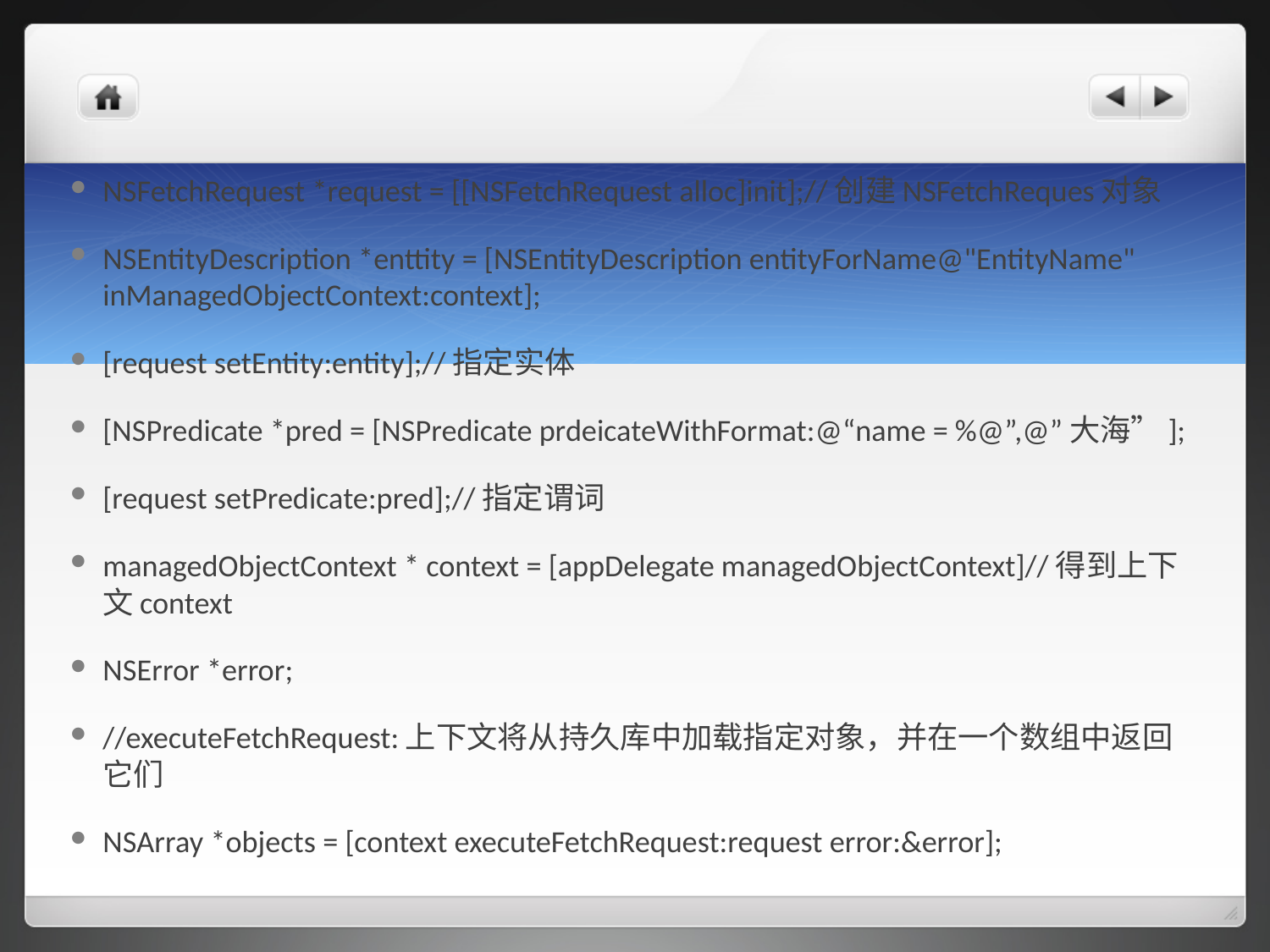

NSFetchRequest *request = [[NSFetchRequest alloc]init];//创建NSFetchReques对象
NSEntityDescription *enttity = [NSEntityDescription entityForName@"EntityName" inManagedObjectContext:context];
[request setEntity:entity];//指定实体
[NSPredicate *pred = [NSPredicate prdeicateWithFormat:@“name = %@”,@”大海”];
[request setPredicate:pred];//指定谓词
managedObjectContext * context = [appDelegate managedObjectContext]//得到上下文context
NSError *error;
//executeFetchRequest:上下文将从持久库中加载指定对象，并在一个数组中返回它们
NSArray *objects = [context executeFetchRequest:request error:&error];
#